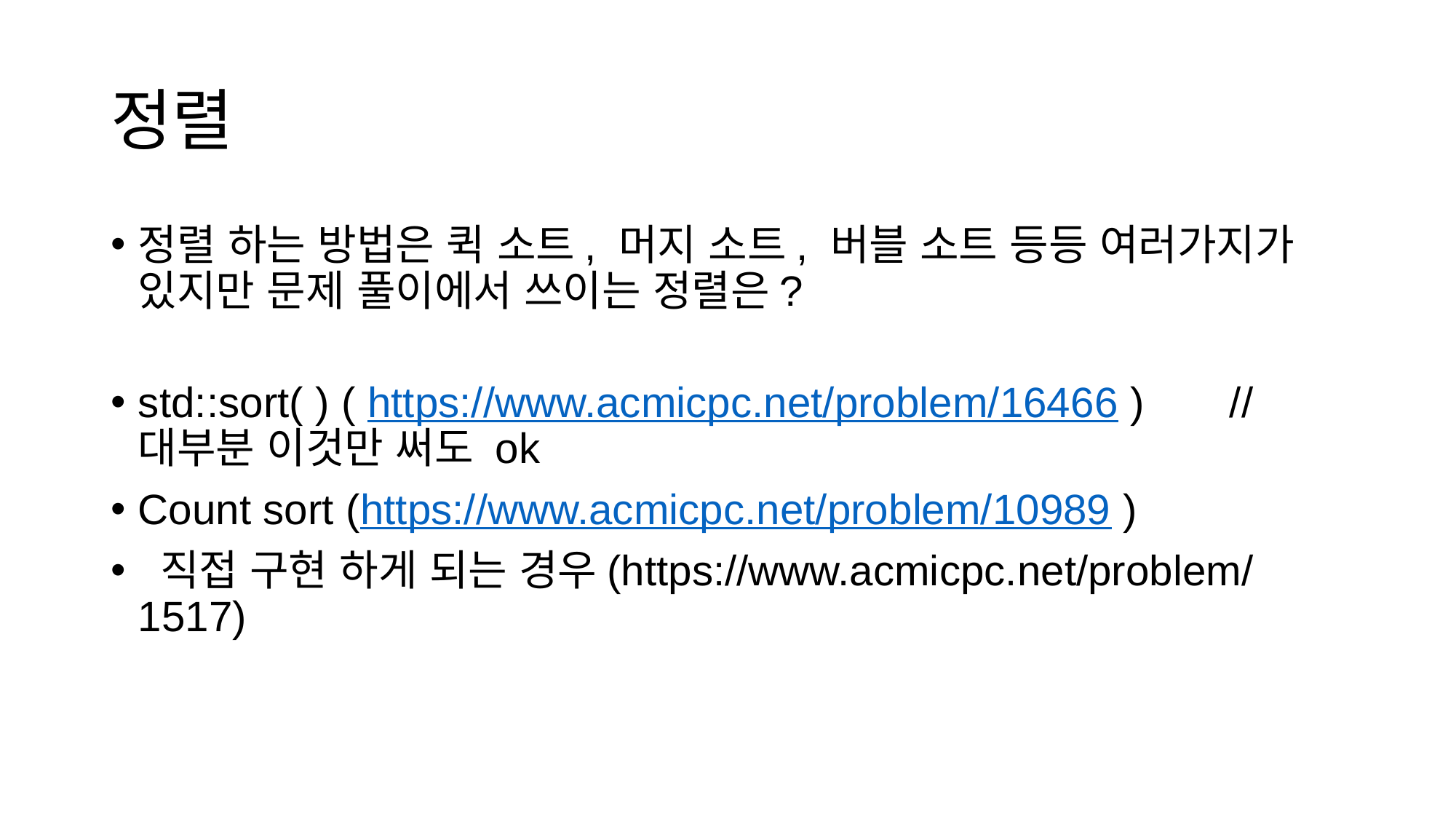

# 정렬
정렬 하는 방법은 퀵 소트, 머지 소트, 버블 소트 등등 여러가지가 있지만 문제 풀이에서 쓰이는 정렬은?
std::sort( ) ( https://www.acmicpc.net/problem/16466 )	//대부분 이것만 써도 ok
Count sort (https://www.acmicpc.net/problem/10989 )
 직접 구현 하게 되는 경우(https://www.acmicpc.net/problem/1517)